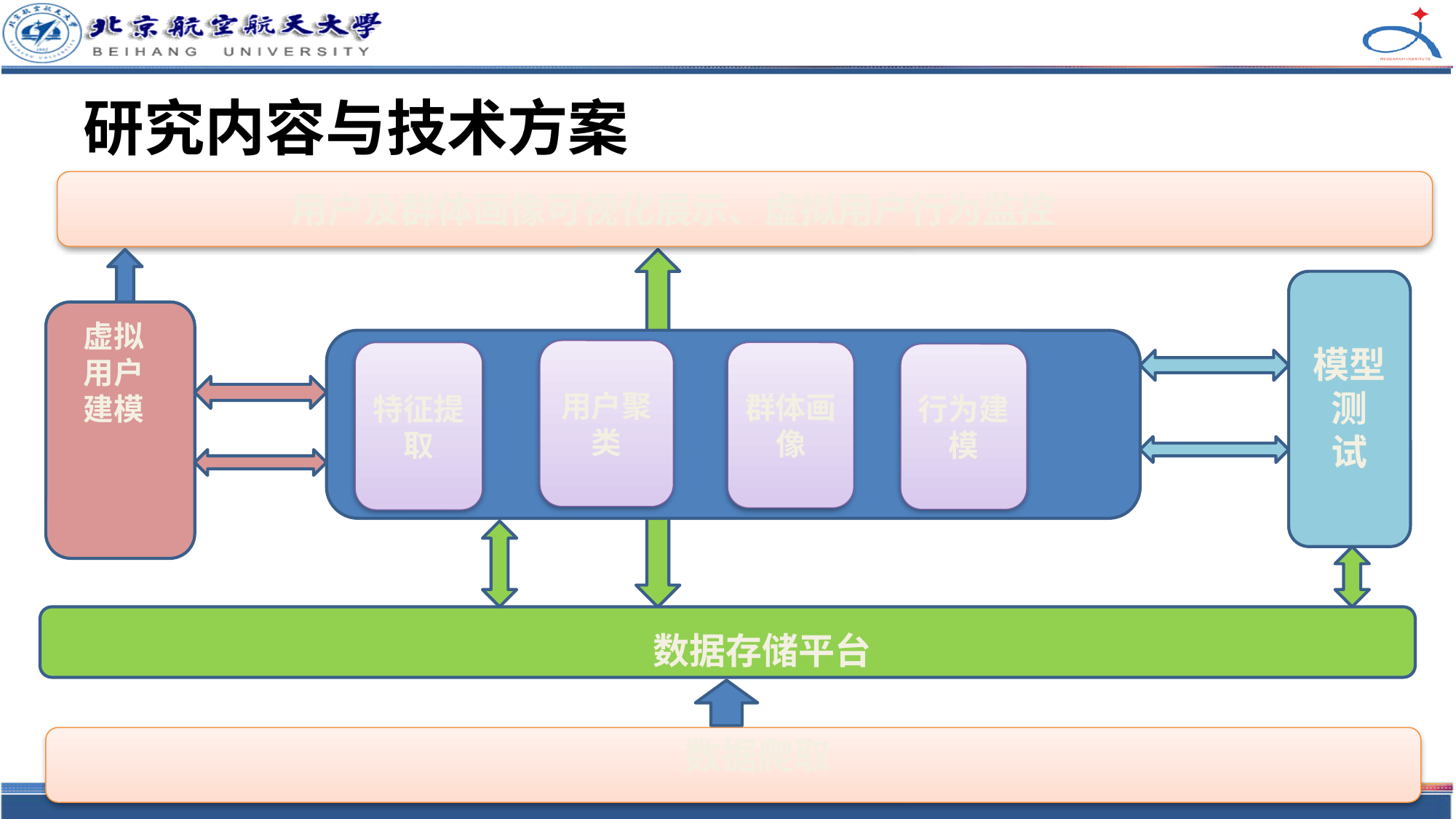

# 研究内容与技术方案

用户及群体画像可视化展示、虚拟用户行为监控

模型
测
试

虚拟用户建模

用户聚类
特征提取
群体画像
行为建模

数据存储平台

数据爬取